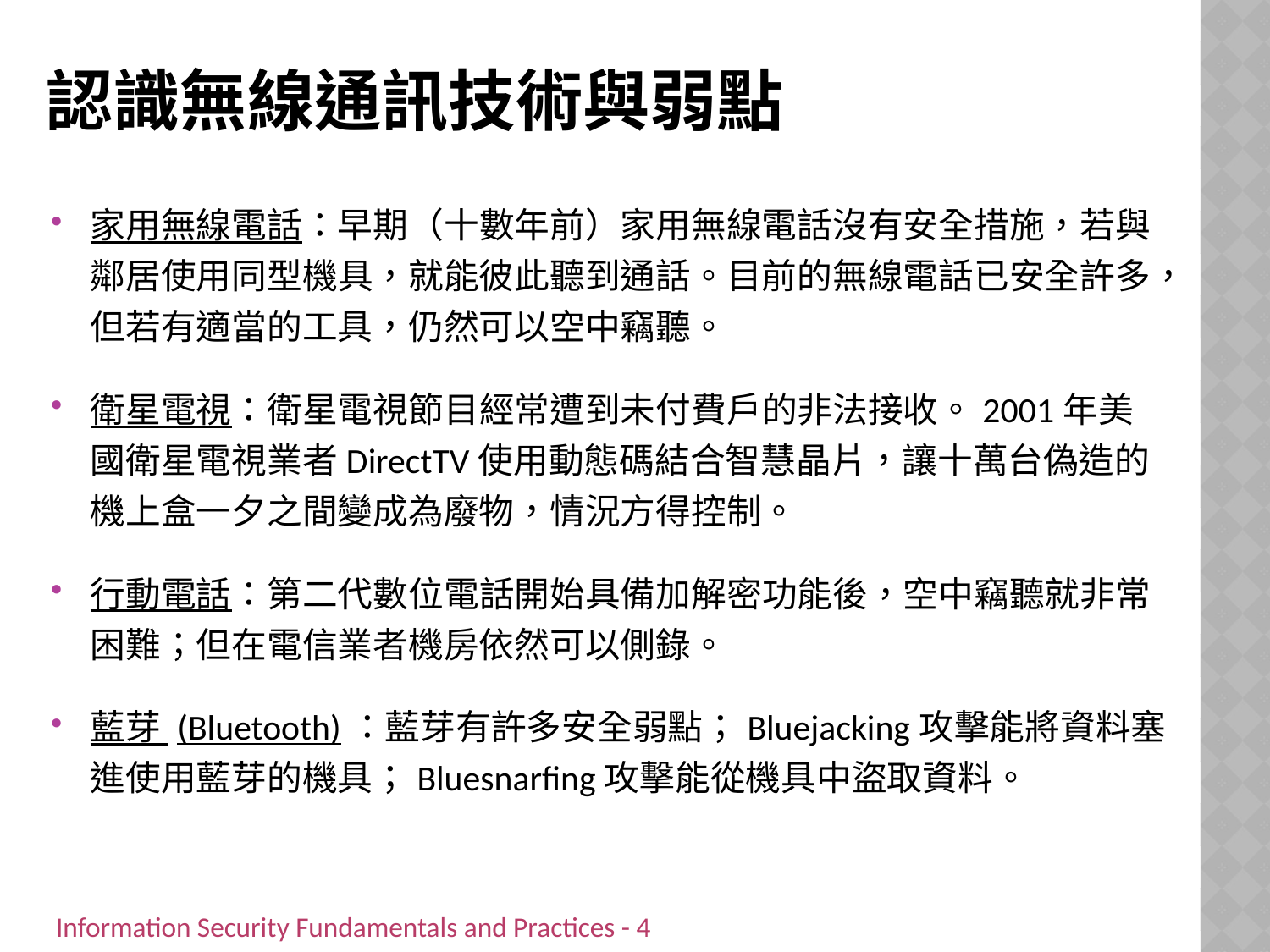

# 認識無線通訊技術與弱點
家用無線電話：早期（十數年前）家用無線電話沒有安全措施，若與鄰居使用同型機具，就能彼此聽到通話。目前的無線電話已安全許多，但若有適當的工具，仍然可以空中竊聽。
衛星電視：衛星電視節目經常遭到未付費戶的非法接收。2001年美國衛星電視業者DirectTV使用動態碼結合智慧晶片，讓十萬台偽造的機上盒一夕之間變成為廢物，情況方得控制。
行動電話：第二代數位電話開始具備加解密功能後，空中竊聽就非常困難；但在電信業者機房依然可以側錄。
藍芽 (Bluetooth)：藍芽有許多安全弱點；Bluejacking攻擊能將資料塞進使用藍芽的機具；Bluesnarfing攻擊能從機具中盜取資料。